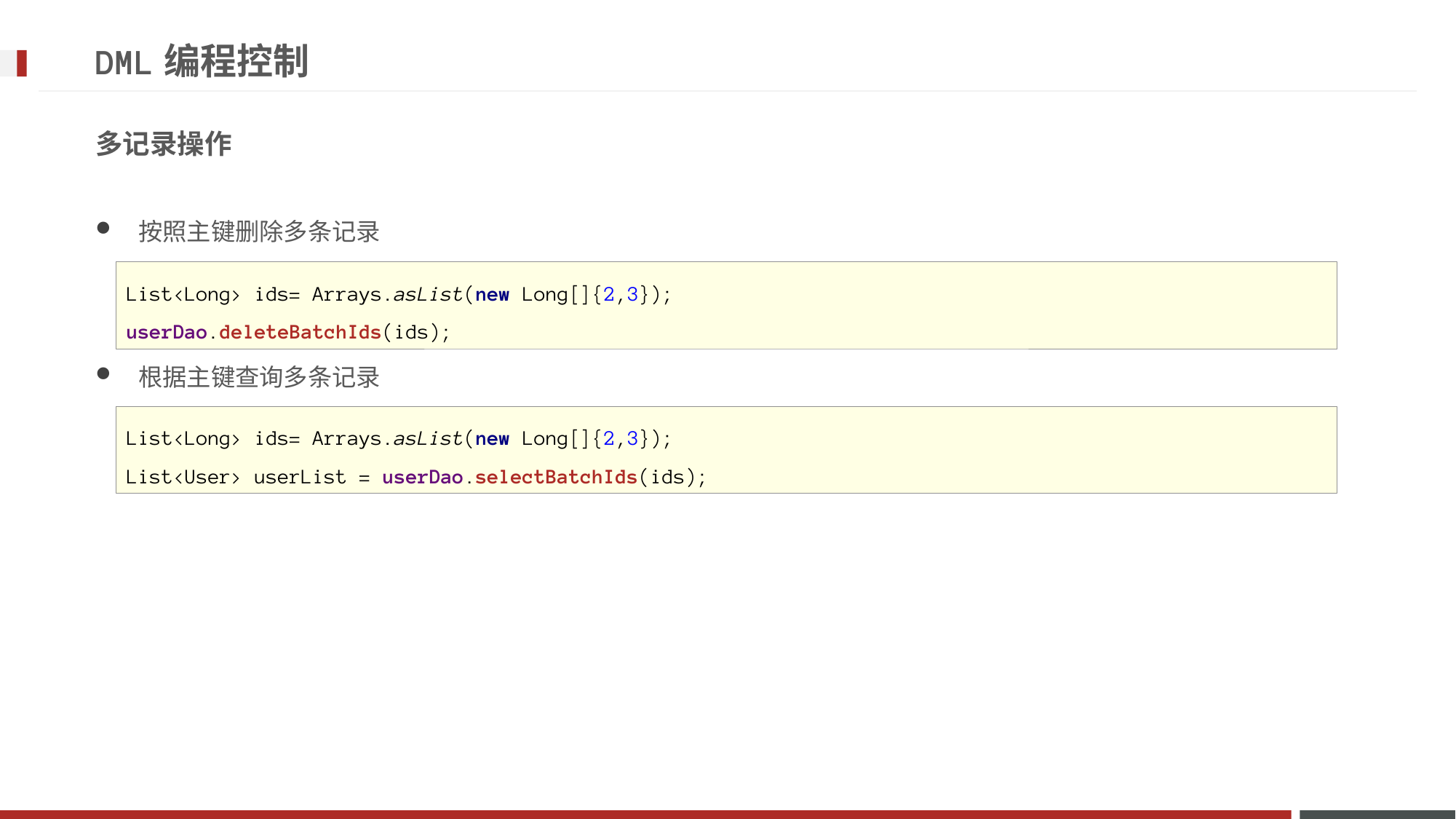

# DML编程控制
多记录操作
按照主键删除多条记录

根据主键查询多条记录
List<Long> ids= Arrays.asList(new Long[]{2,3});
userDao.deleteBatchIds(ids);
List<Long> ids= Arrays.asList(new Long[]{2,3});
List<User> userList = userDao.selectBatchIds(ids);